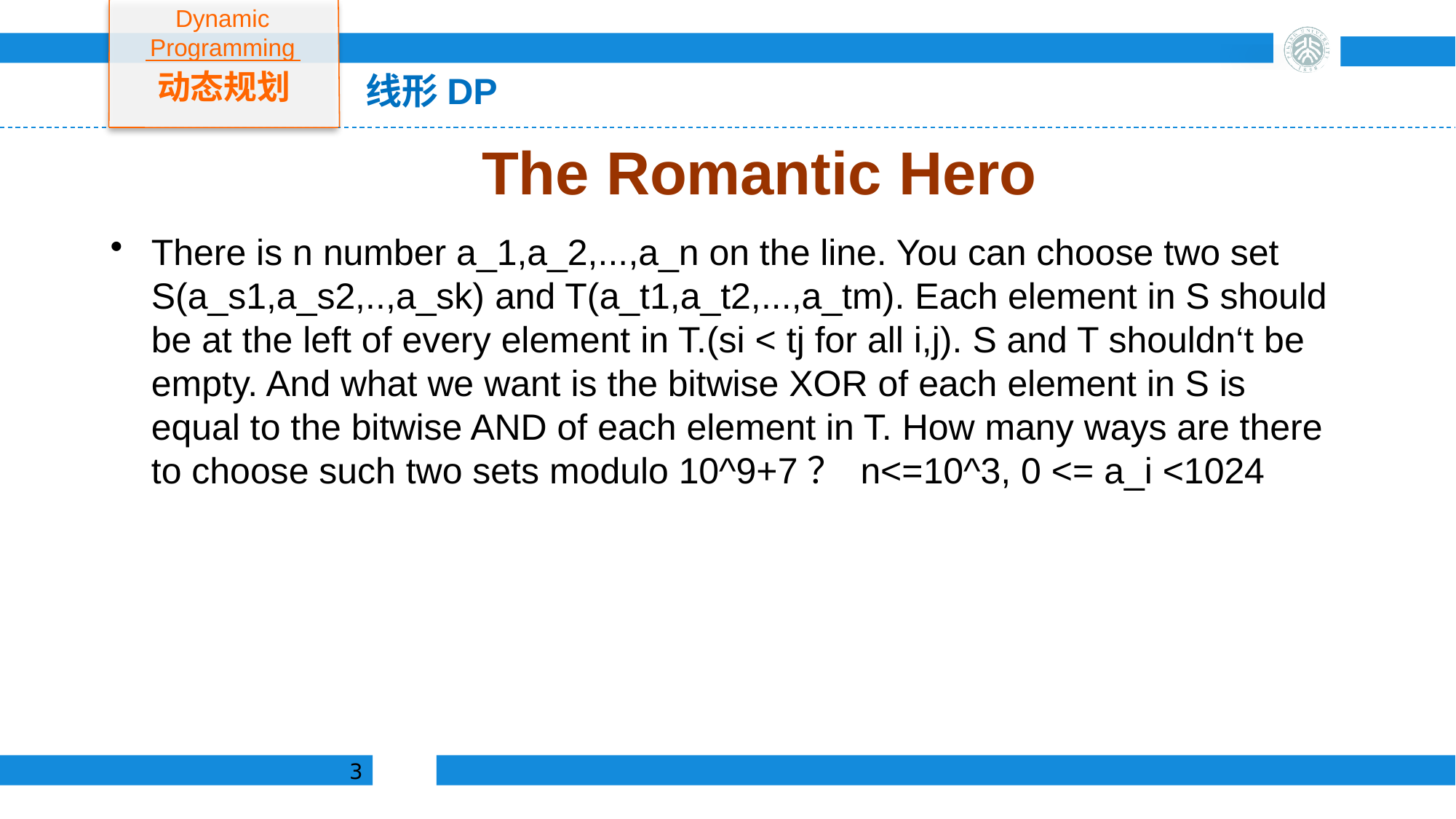

Dynamic Programming
动态规划
线形DP
# The Romantic Hero
There is n number a_1,a_2,...,a_n on the line. You can choose two set S(a_s1,a_s2,..,a_sk) and T(a_t1,a_t2,...,a_tm). Each element in S should be at the left of every element in T.(si < tj for all i,j). S and T shouldn‘t be empty. And what we want is the bitwise XOR of each element in S is equal to the bitwise AND of each element in T. How many ways are there to choose such two sets modulo 10^9+7？ n<=10^3, 0 <= a_i <1024